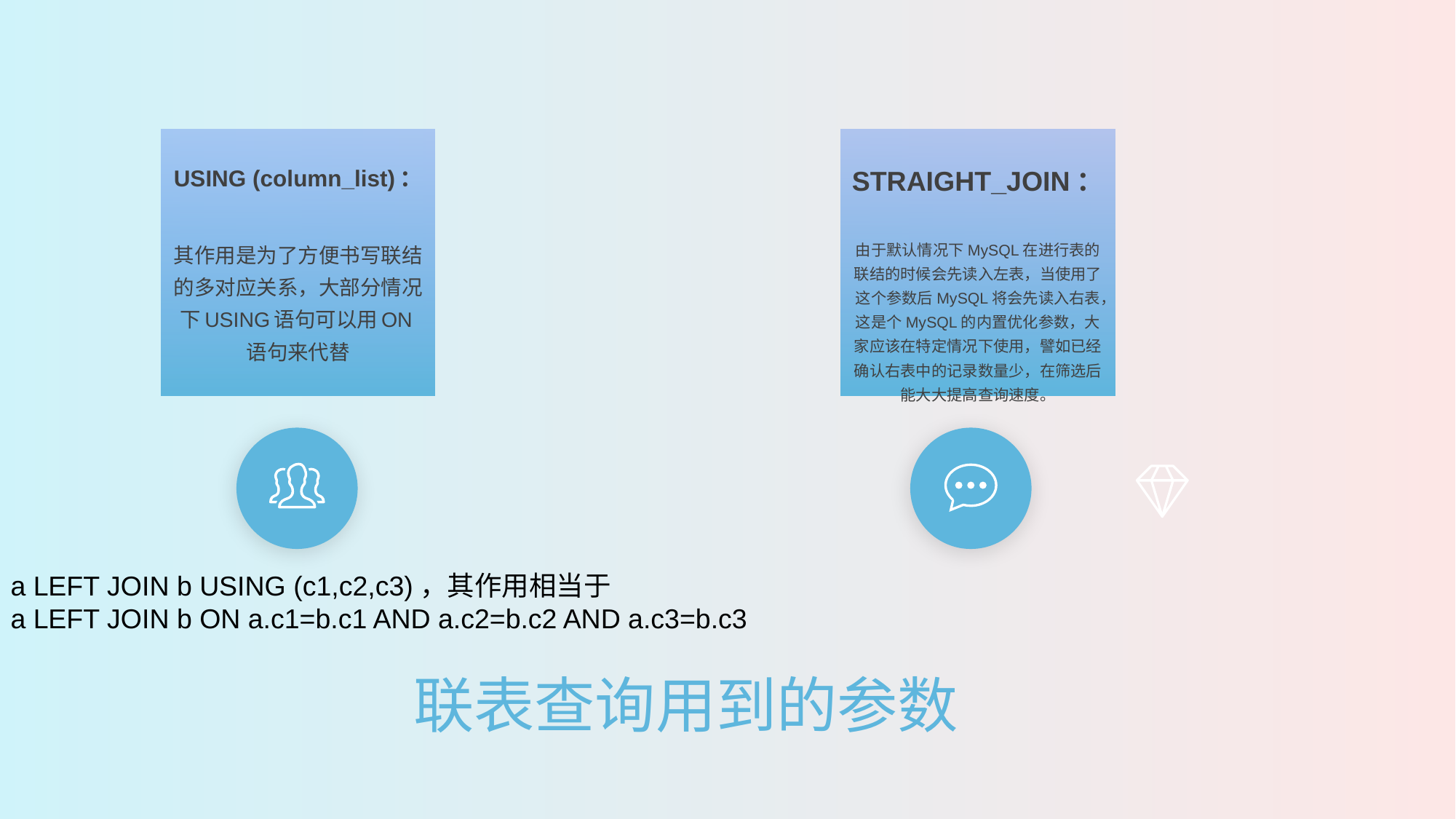

USING (column_list)：
STRAIGHT_JOIN：
其作用是为了方便书写联结的多对应关系，大部分情况下USING语句可以用ON语句来代替
由于默认情况下MySQL在进行表的联结的时候会先读入左表，当使用了这个参数后MySQL将会先读入右表，这是个MySQL的内置优化参数，大家应该在特定情况下使用，譬如已经确认右表中的记录数量少，在筛选后能大大提高查询速度。

a LEFT JOIN b USING (c1,c2,c3)，其作用相当于
a LEFT JOIN b ON a.c1=b.c1 AND a.c2=b.c2 AND a.c3=b.c3
联表查询用到的参数